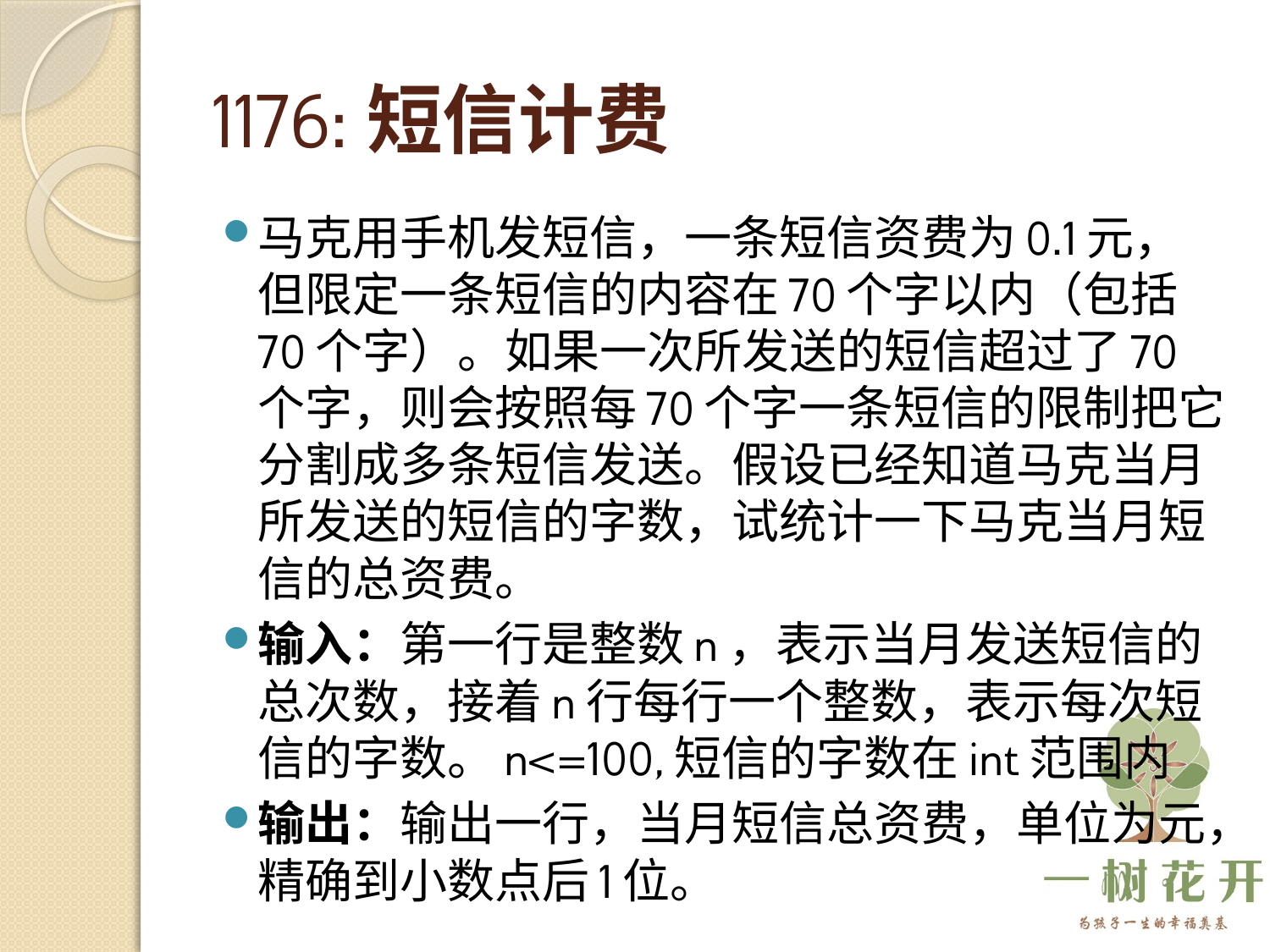

# 1176:短信计费
马克用手机发短信，一条短信资费为0.1元，但限定一条短信的内容在70个字以内（包括70个字）。如果一次所发送的短信超过了70个字，则会按照每70个字一条短信的限制把它分割成多条短信发送。假设已经知道马克当月所发送的短信的字数，试统计一下马克当月短信的总资费。
输入：第一行是整数n，表示当月发送短信的总次数，接着n行每行一个整数，表示每次短信的字数。n<=100,短信的字数在int范围内
输出：输出一行，当月短信总资费，单位为元，精确到小数点后1位。